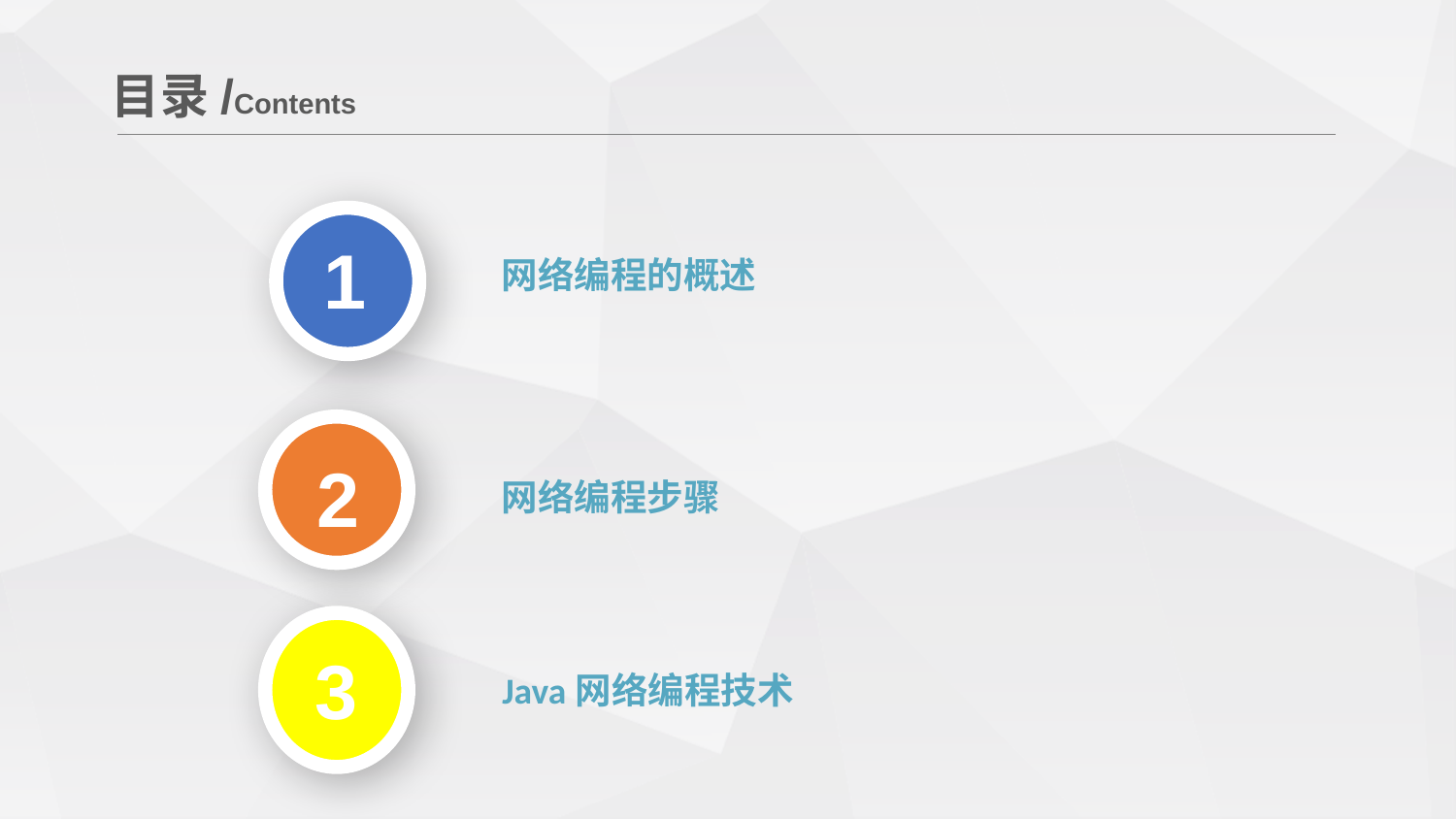

目录/Contents

1
网络编程的概述

2
网络编程步骤

3
Java网络编程技术